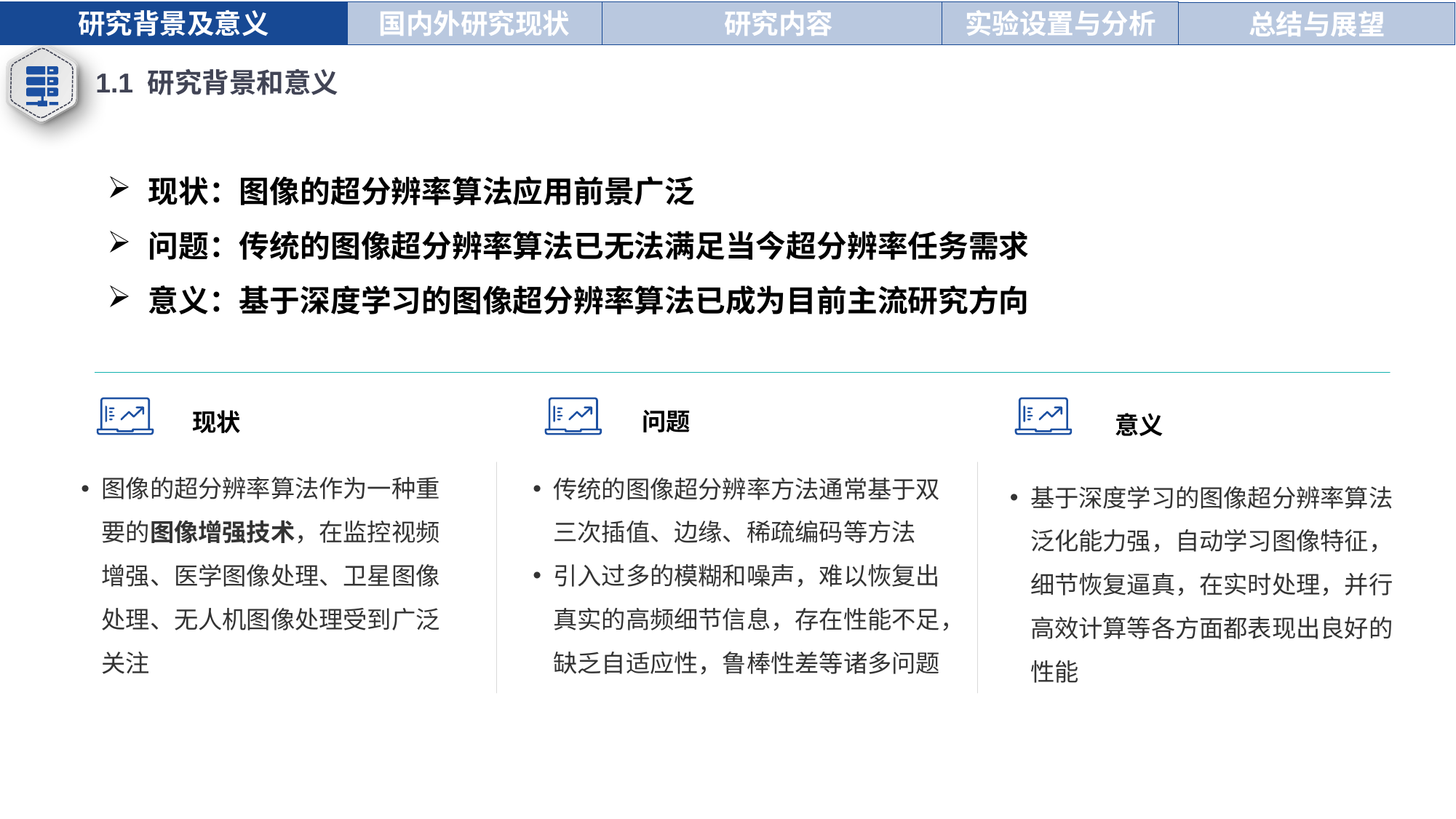

研究背景及意义
国内外研究现状
研究内容
实验设置与分析
总结与展望

1.1 研究背景和意义

现状：图像的超分辨率算法应用前景广泛
问题：传统的图像超分辨率算法已无法满足当今超分辨率任务需求
意义：基于深度学习的图像超分辨率算法已成为目前主流研究方向
问题

现状
意义
图像的超分辨率算法作为一种重要的图像增强技术，在监控视频增强、医学图像处理、卫星图像处理、无人机图像处理受到广泛关注

传统的图像超分辨率方法通常基于双三次插值、边缘、稀疏编码等方法
引入过多的模糊和噪声，难以恢复出真实的高频细节信息，存在性能不足，缺乏自适应性，鲁棒性差等诸多问题

基于深度学习的图像超分辨率算法泛化能力强，自动学习图像特征，细节恢复逼真，在实时处理，并行高效计算等各方面都表现出良好的性能